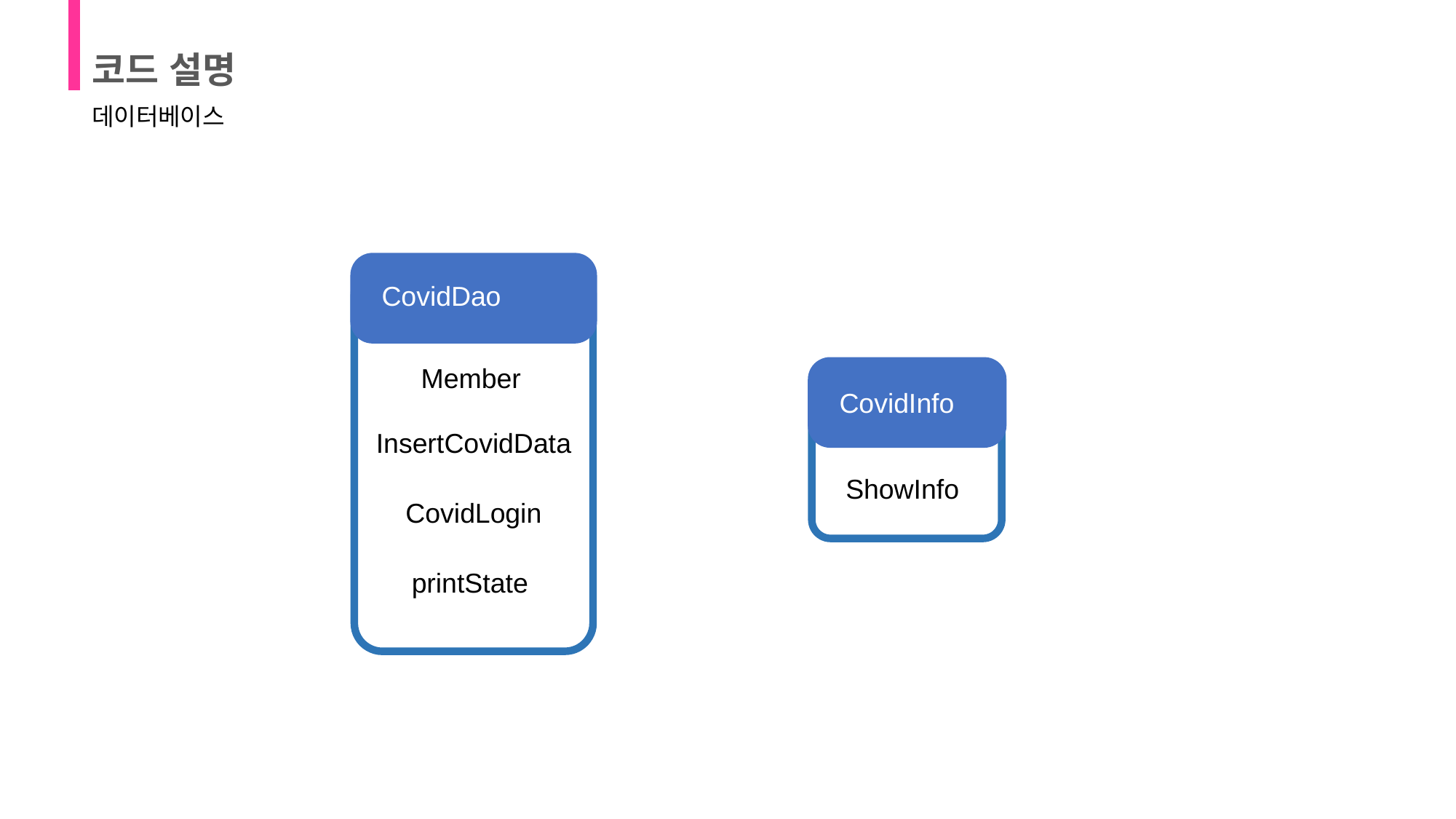

코드 설명
데이터베이스

CovidDao
Member
InsertCovidData
CovidLogin
printState

CovidInfo
ShowInfo